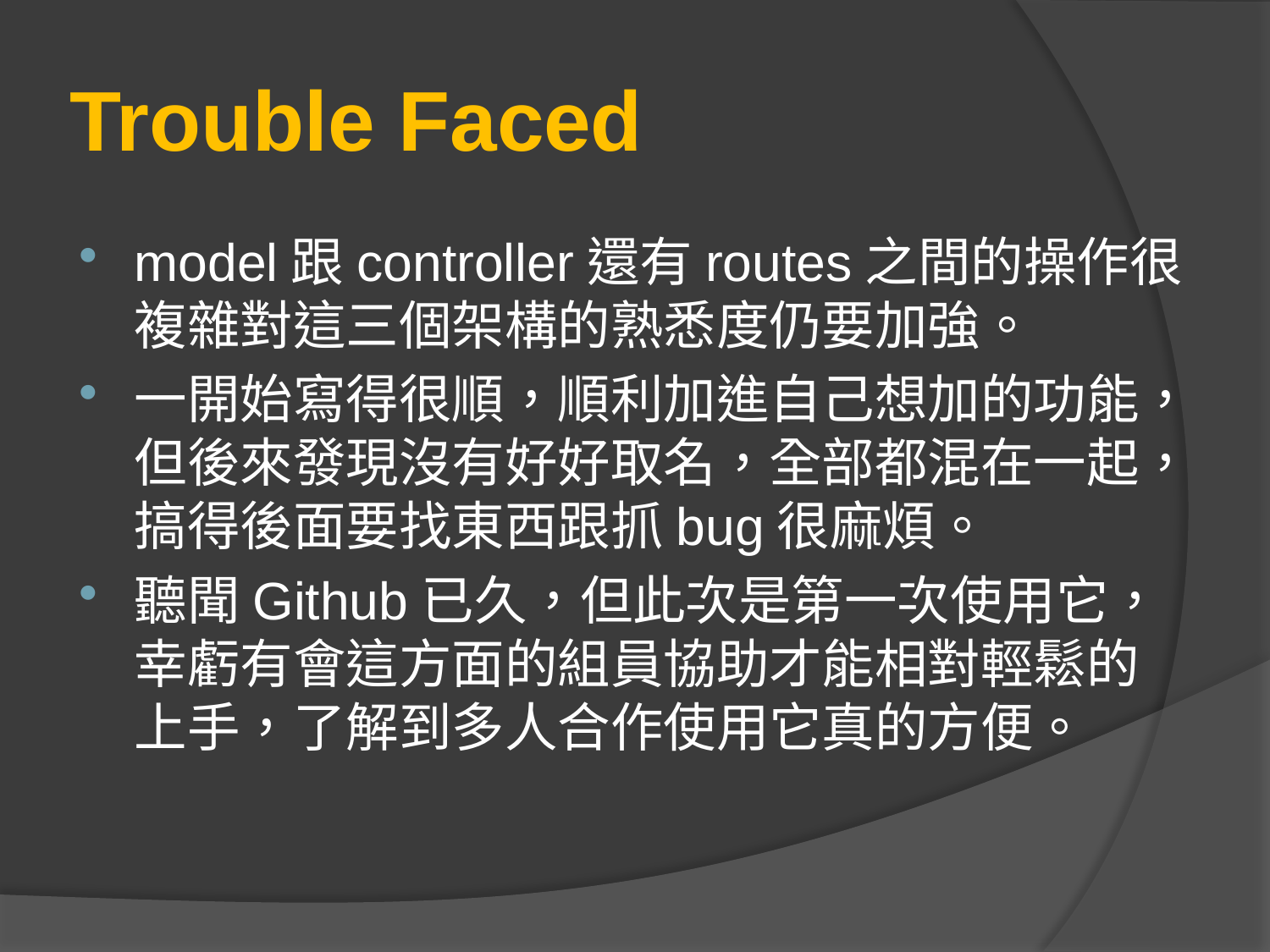

# Trouble Faced
model跟controller還有routes之間的操作很複雜對這三個架構的熟悉度仍要加強。
一開始寫得很順，順利加進自己想加的功能，但後來發現沒有好好取名，全部都混在一起，搞得後面要找東西跟抓bug很麻煩。
聽聞Github已久，但此次是第一次使用它，幸虧有會這方面的組員協助才能相對輕鬆的上手，了解到多人合作使用它真的方便。